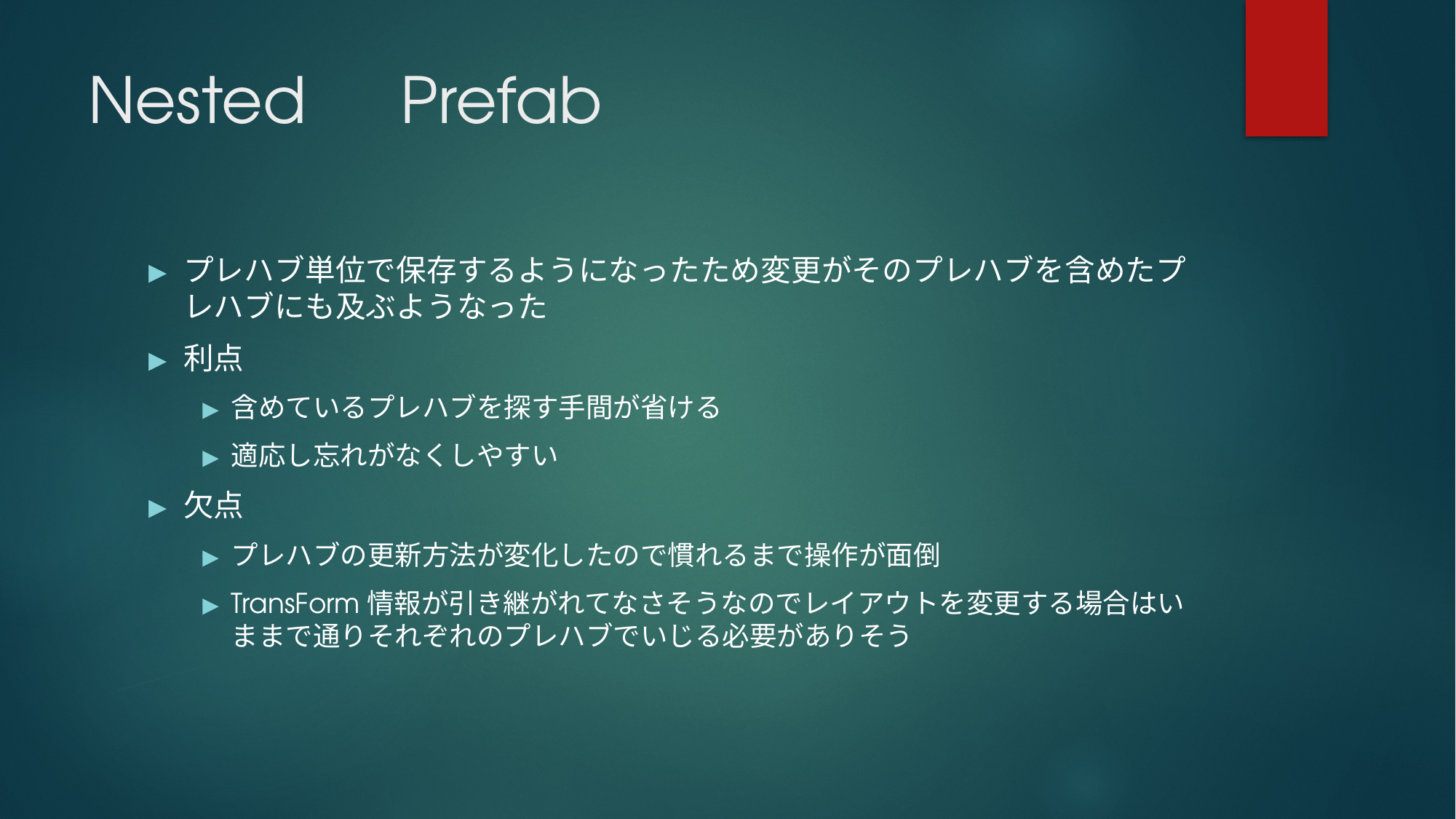

# Nested　Prefab

プレハブ単位で保存するようになったため変更がそのプレハブを含めたプレハブにも及ぶようなった
利点
含めているプレハブを探す手間が省ける
適応し忘れがなくしやすい
欠点
プレハブの更新方法が変化したので慣れるまで操作が面倒
TransForm情報が引き継がれてなさそうなのでレイアウトを変更する場合はいままで通りそれぞれのプレハブでいじる必要がありそう